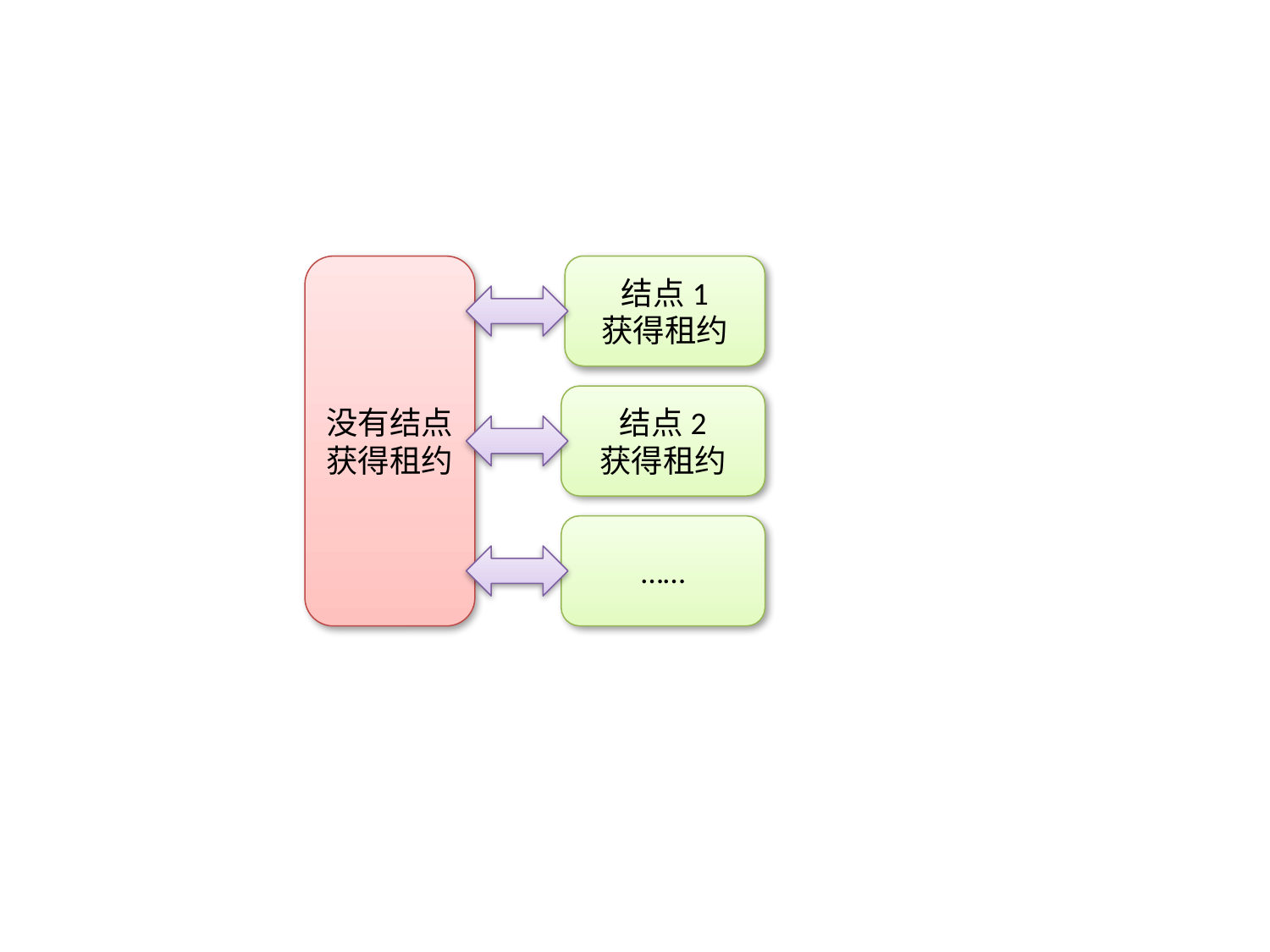

没有结点
获得租约
结点1
获得租约

结点2
获得租约

……